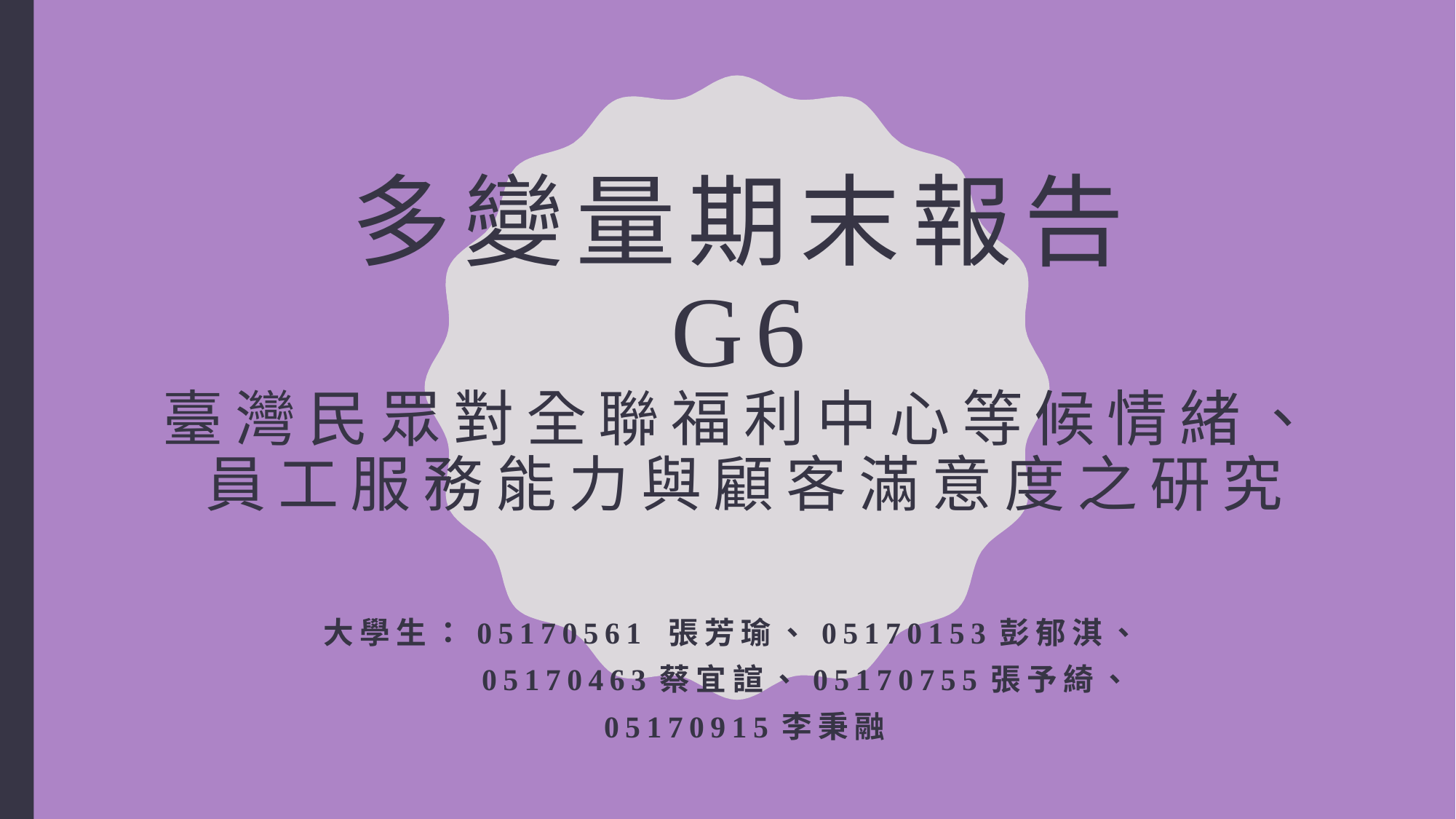

# 多變量期末報告 g6 臺灣民眾對全聯福利中心等候情緒、員工服務能力與顧客滿意度之研究
大學生：05170561 張芳瑜、05170153彭郁淇、
         05170463蔡宜諠、05170755張予綺、
05170915李秉融